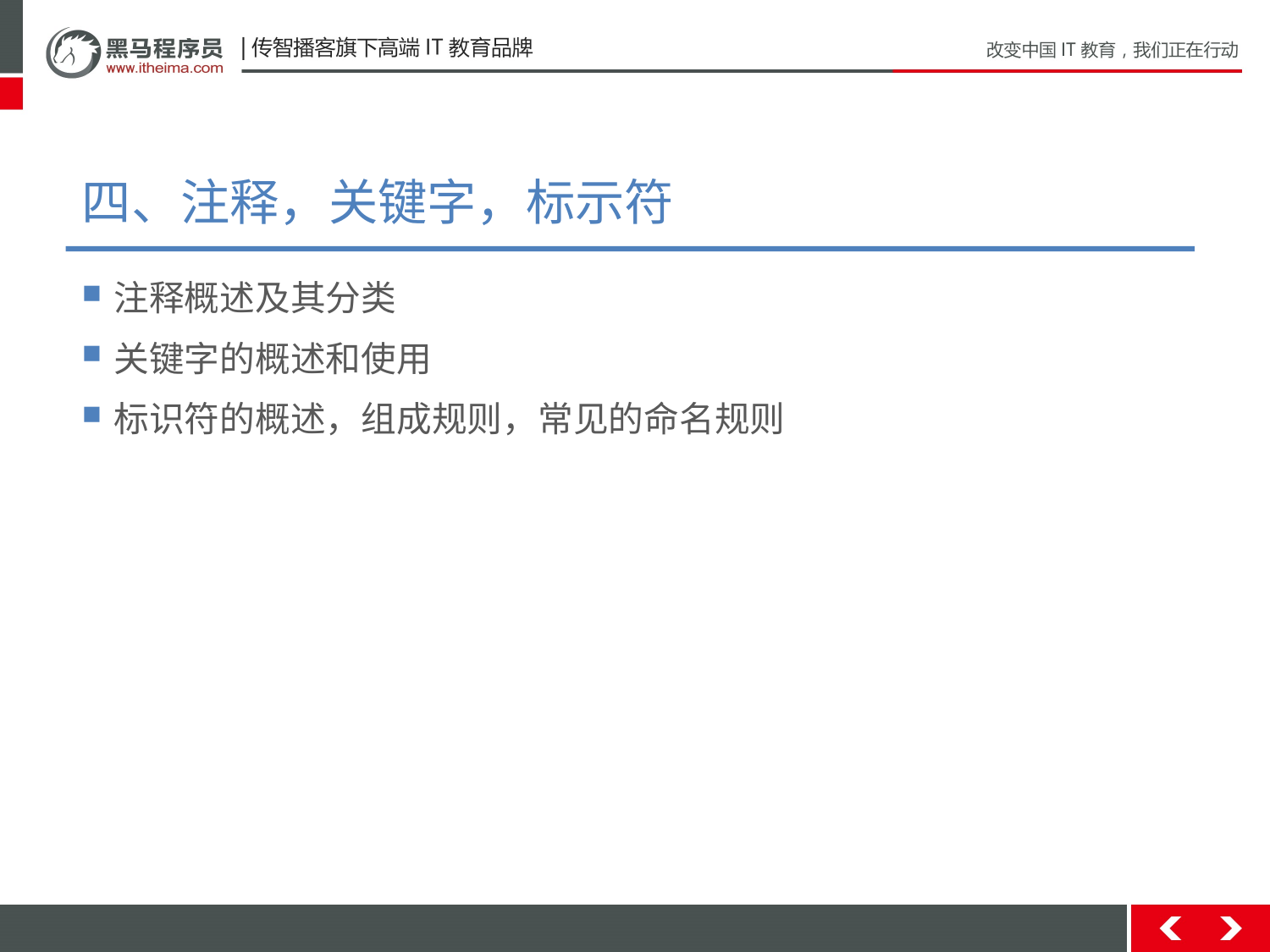

# 四、注释，关键字，标示符
注释概述及其分类
关键字的概述和使用
标识符的概述，组成规则，常见的命名规则